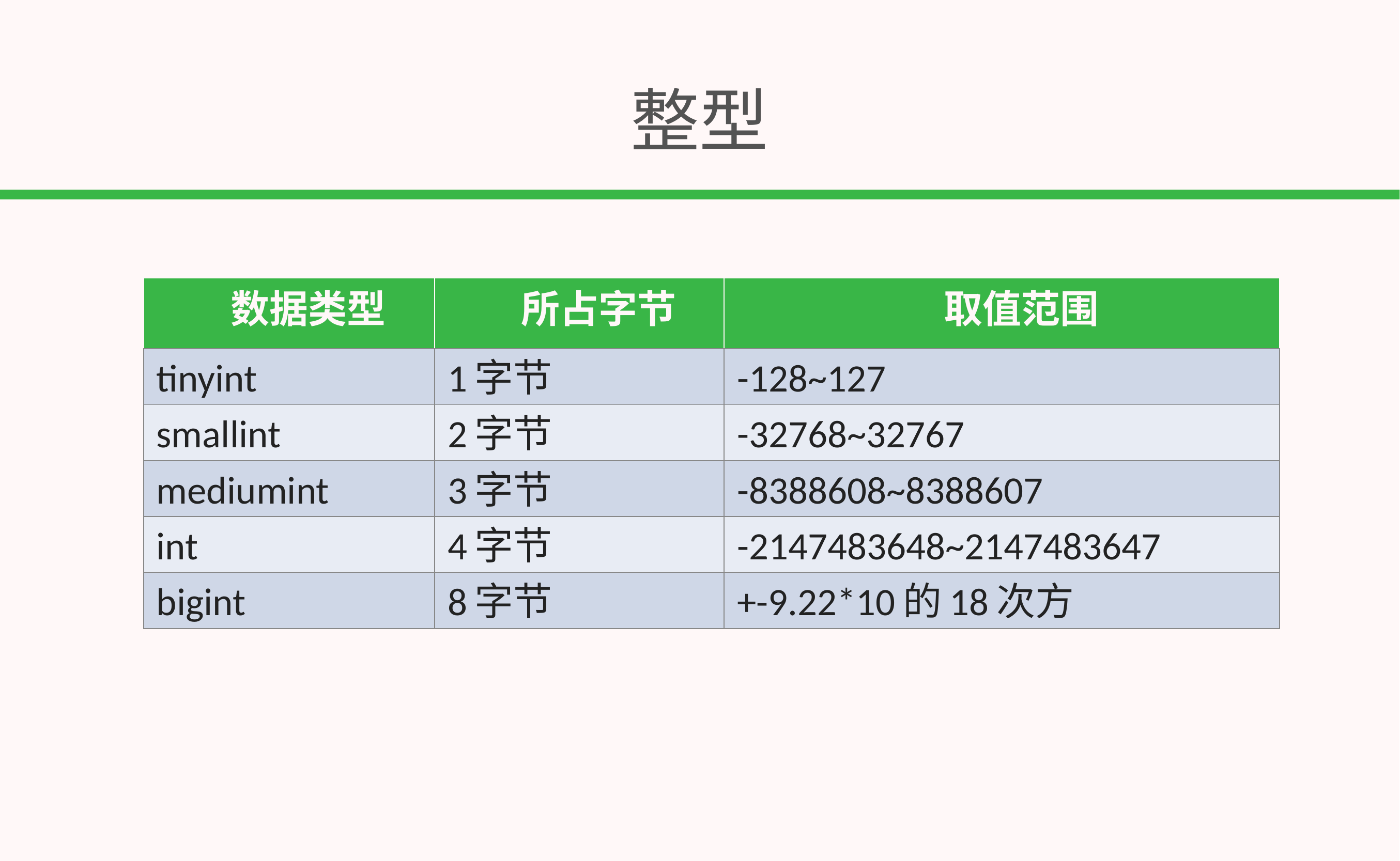

# 整型
| 数据类型 | 所占字节 | 取值范围 |
| --- | --- | --- |
| tinyint | 1字节 | -128~127 |
| smallint | 2字节 | -32768~32767 |
| mediumint | 3字节 | -8388608~8388607 |
| int | 4字节 | -2147483648~2147483647 |
| bigint | 8字节 | +-9.22\*10的18次方 |